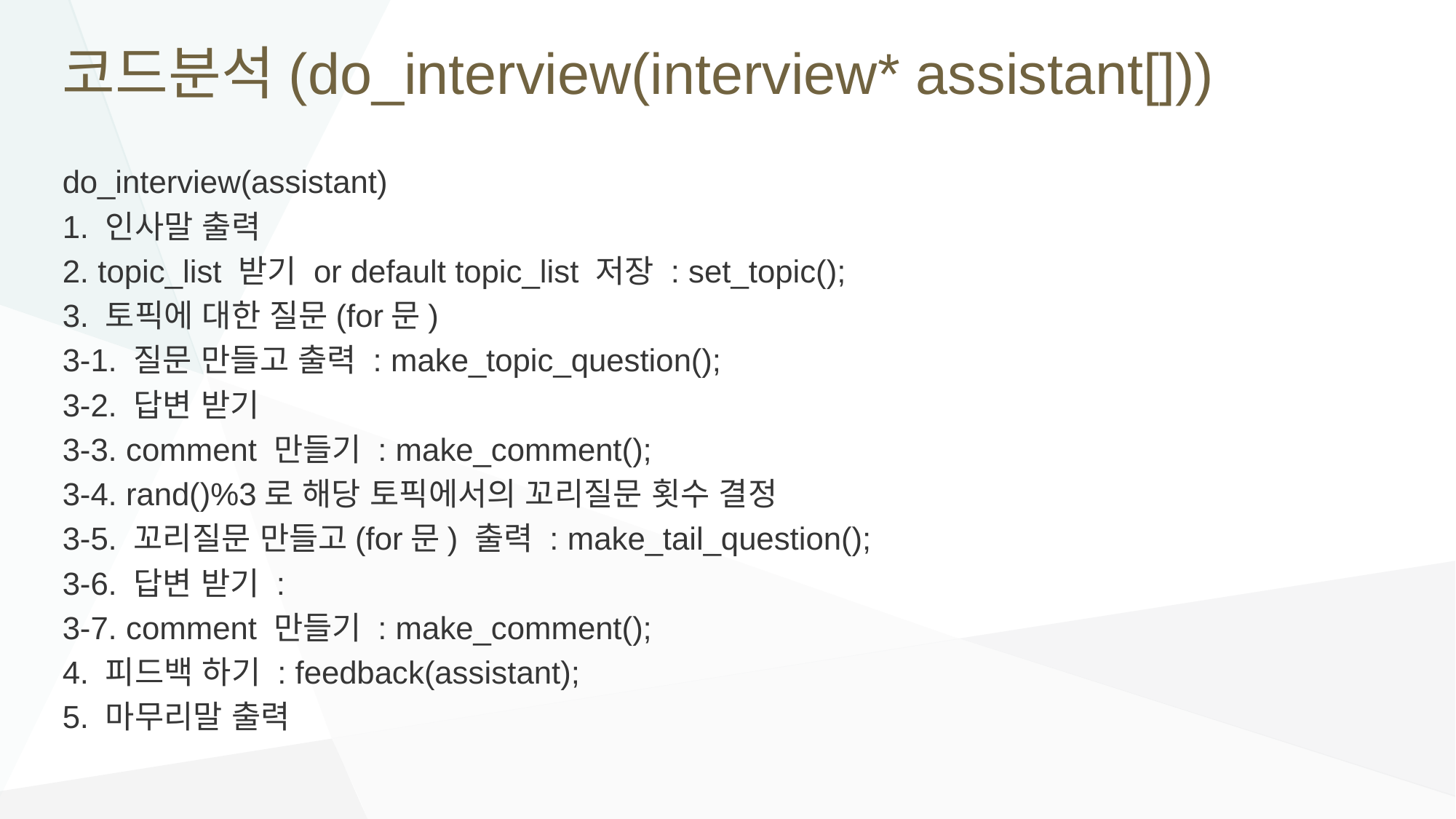

# 코드분석(do_interview(interview* assistant[]))
do_interview(assistant)
1. 인사말 출력
2. topic_list 받기 or default topic_list 저장 : set_topic();
3. 토픽에 대한 질문(for문)
3-1. 질문 만들고 출력 : make_topic_question();
3-2. 답변 받기
3-3. comment 만들기 : make_comment();
3-4. rand()%3로 해당 토픽에서의 꼬리질문 횟수 결정
3-5. 꼬리질문 만들고(for문) 출력 : make_tail_question();
3-6. 답변 받기 :
3-7. comment 만들기 : make_comment();
4. 피드백 하기 : feedback(assistant);
5. 마무리말 출력